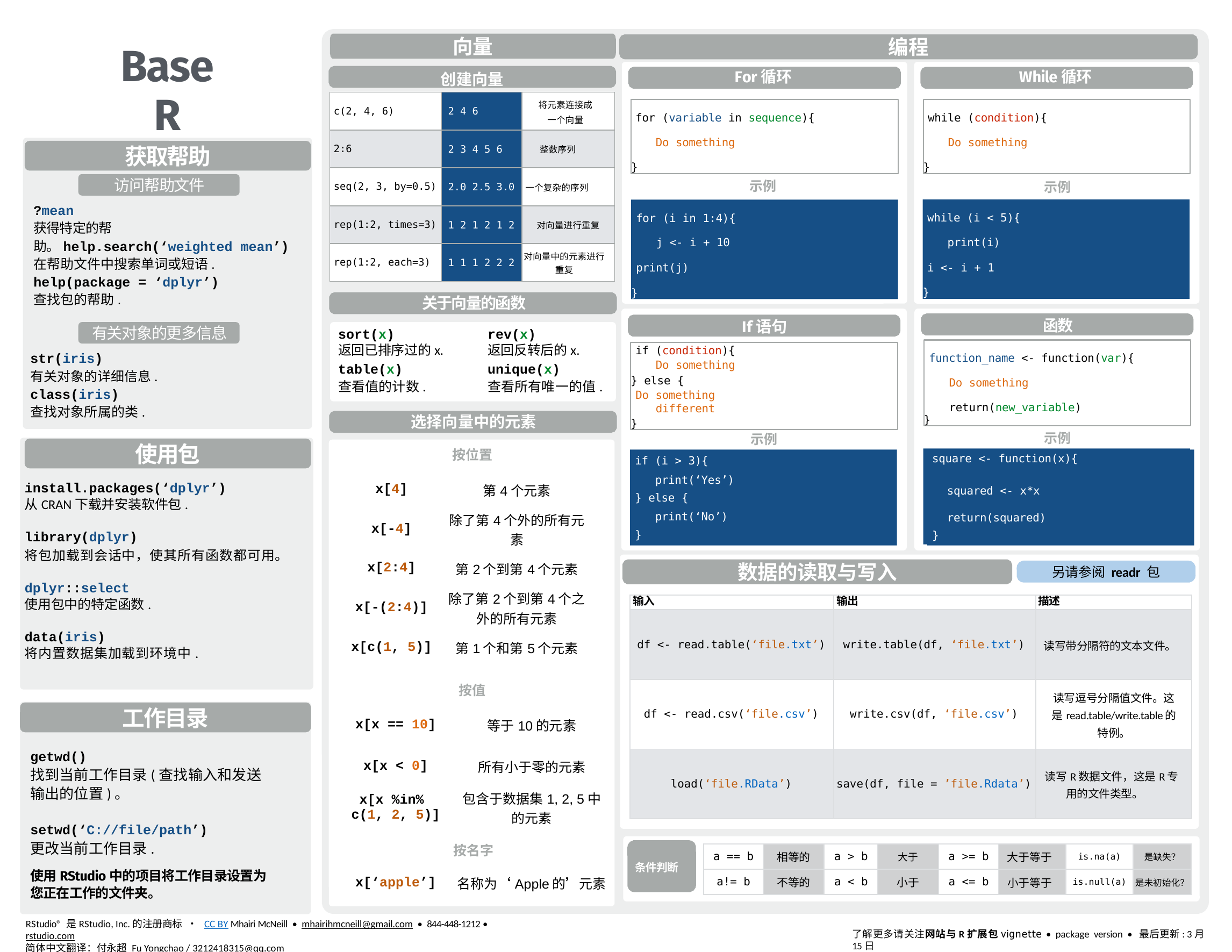

向量
编程
Base R
备忘单

For循环
While循环
创建向量
| c(2, 4, 6) | 2 4 6 | 将元素连接成 一个向量 |
| --- | --- | --- |
| 2:6 | 2 3 4 5 6 | 整数序列 |
| seq(2, 3, by=0.5) | 2.0 2.5 3.0 | 一个复杂的序列 |
| rep(1:2, times=3) | 1 2 1 2 1 2 | 对向量进行重复 |
| rep(1:2, each=3) | 1 1 1 2 2 2 | 对向量中的元素进行重复 |
for (variable in sequence){ Do something

}
while (condition){ Do something

}

获取帮助
访问帮助文件
示例
示例
while (i < 5){ print(i)

i <- i + 1

}
for (i in 1:4){ j <- i + 10

print(j)

}
?mean
获得特定的帮助。help.search(‘weighted mean’)
在帮助文件中搜索单词或短语. help(package = ‘dplyr’)
查找包的帮助.

关于向量的函数

函数
If语句
有关对象的更多信息

sort(x)
返回已排序过的x.
table(x)
查看值的计数.
rev(x)
返回反转后的x.
unique(x)
查看所有唯一的值.
function_name <- function(var){ Do something return(new_variable)
}
if (condition){ Do something
} else {
Do something different
}
str(iris)
有关对象的详细信息.
class(iris)
查找对象所属的类.

选择向量中的元素
示例
示例

使用包

按位置

square <- function(x){

squared <- x*x

return(squared)
}
if (i > 3){
print(‘Yes’)
} else {
print(‘No’)
}
| x[4] | 第4个元素 |
| --- | --- |
| x[-4] | 除了第4个外的所有元素 |
| x[2:4] | 第2个到第4个元素 |
| x[-(2:4)] | 除了第2个到第4个之外的所有元素 |
| x[c(1, 5)] | 第1个和第5个元素 |
install.packages(‘dplyr’)
从CRAN下载并安装软件包.

library(dplyr)
将包加载到会话中，使其所有函数都可用。

dplyr::select
使用包中的特定函数.

data(iris)
将内置数据集加载到环境中.

数据的读取与写入
另请参阅 readr 包
| 输入 | 输出 | 描述 |
| --- | --- | --- |
| df <- read.table(‘file.txt’) | write.table(df, ‘file.txt’) | 读写带分隔符的文本文件。 |
| df <- read.csv(‘file.csv’) | write.csv(df, ‘file.csv’) | 读写逗号分隔值文件。这是read.table/write.table的特例。 |
| load(‘file.RData’) | save(df, file = ’file.Rdata’) | 读写R数据文件，这是R专用的文件类型。 |

按值

工作目录
| x[x == 10] | 等于10的元素 |
| --- | --- |
| x[x < 0] | 所有小于零的元素 |
| x[x %in% c(1, 2, 5)] | 包含于数据集1, 2, 5中的元素 |
getwd()
找到当前工作目录(查找输入和发送输出的位置)。

setwd(‘C://file/path’)
更改当前工作目录.

按名字
| a == b | 相等的 | a > b | 大于 | a >= b | 大于等于 | is.na(a) | 是缺失？ |
| --- | --- | --- | --- | --- | --- | --- | --- |
| a!= b | 不等的 | a < b | 小于 | a <= b | 小于等于 | is.null(a) | 是未初始化？ |

条件判断
使用RStudio中的项目将工作目录设置为您正在工作的文件夹。
| x[‘apple’] | 名称为‘Apple的’元素 |
| --- | --- |

RStudio® 是RStudio, Inc.的注册商标  •  CC BY Mhairi McNeill  •  mhairihmcneill@gmail.com  •  844-448-1212 • rstudio.com
简体中文翻译：付永超 Fu Yongchao / 3212418315@qq.com
了解更多请关注网站与R扩展包vignette •  package  version  •  最后更新: 3月15日